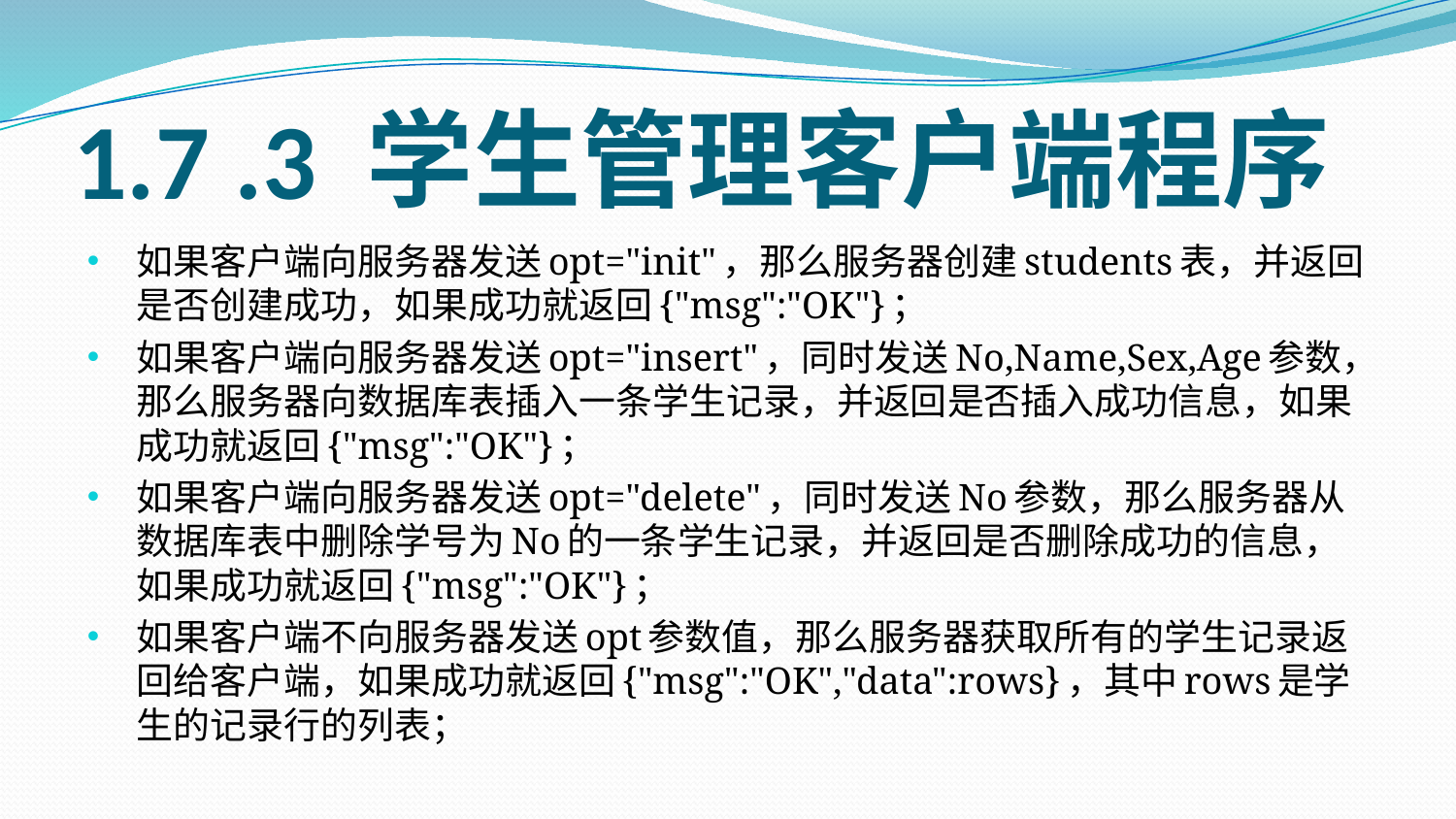

# 1.7 .3 学生管理客户端程序
如果客户端向服务器发送opt="init"，那么服务器创建students表，并返回是否创建成功，如果成功就返回{"msg":"OK"}；
如果客户端向服务器发送opt="insert"，同时发送No,Name,Sex,Age参数，那么服务器向数据库表插入一条学生记录，并返回是否插入成功信息，如果成功就返回{"msg":"OK"}；
如果客户端向服务器发送opt="delete"，同时发送No参数，那么服务器从数据库表中删除学号为No的一条学生记录，并返回是否删除成功的信息，如果成功就返回{"msg":"OK"}；
如果客户端不向服务器发送opt参数值，那么服务器获取所有的学生记录返回给客户端，如果成功就返回{"msg":"OK","data":rows}，其中rows是学生的记录行的列表；